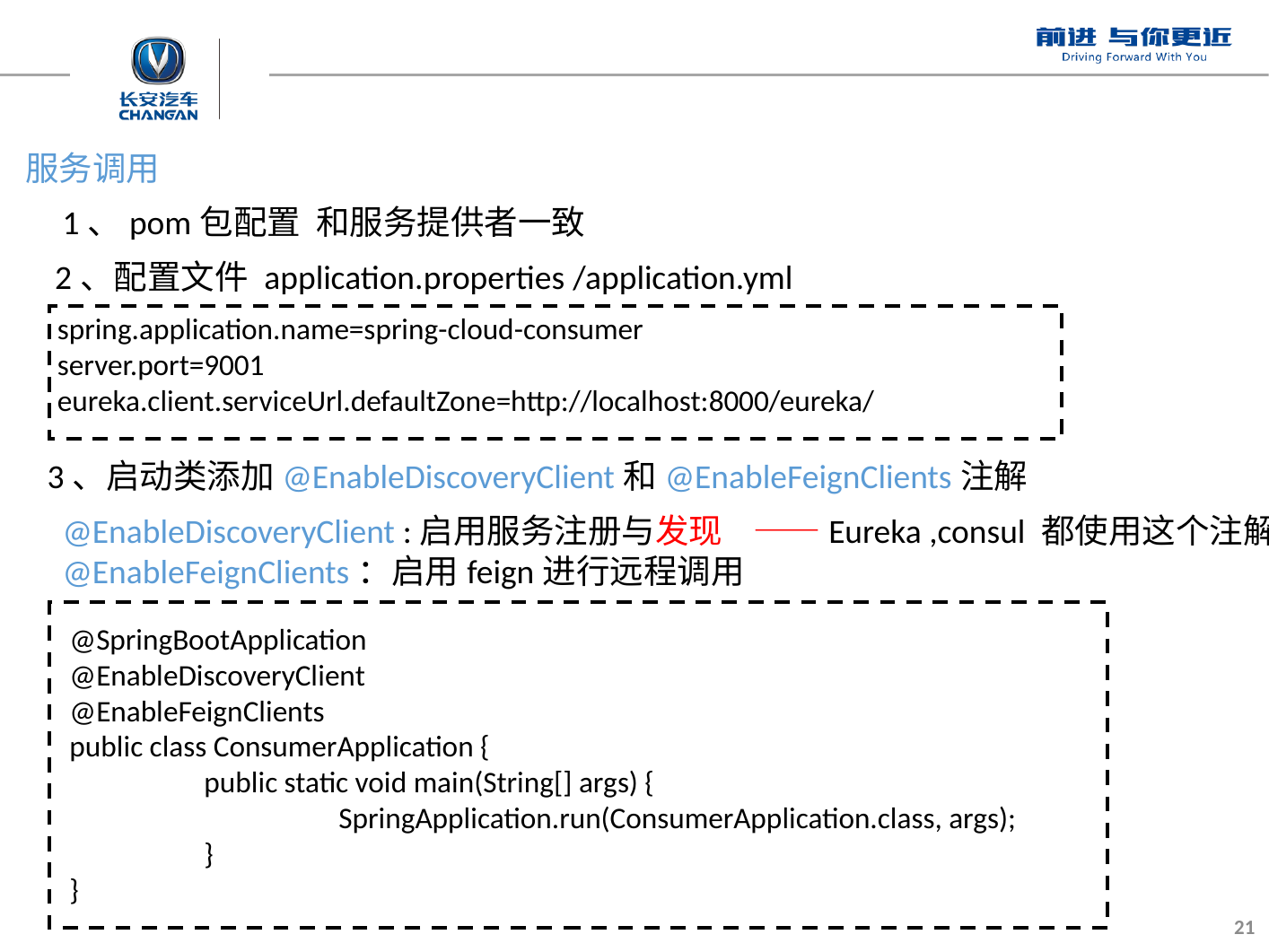

服务调用
1、pom包配置  和服务提供者一致
2、配置文件 application.properties /application.yml
spring.application.name=spring-cloud-consumer
server.port=9001
eureka.client.serviceUrl.defaultZone=http://localhost:8000/eureka/

3、启动类添加@EnableDiscoveryClient和@EnableFeignClients注解
@EnableDiscoveryClient :启用服务注册与发现    ——Eureka ,consul 都使用这个注解
@EnableFeignClients：启用feign进行远程调用

@SpringBootApplication
@EnableDiscoveryClient
@EnableFeignClients
public class ConsumerApplication {
	public static void main(String[] args) {
		SpringApplication.run(ConsumerApplication.class, args);
	}
}